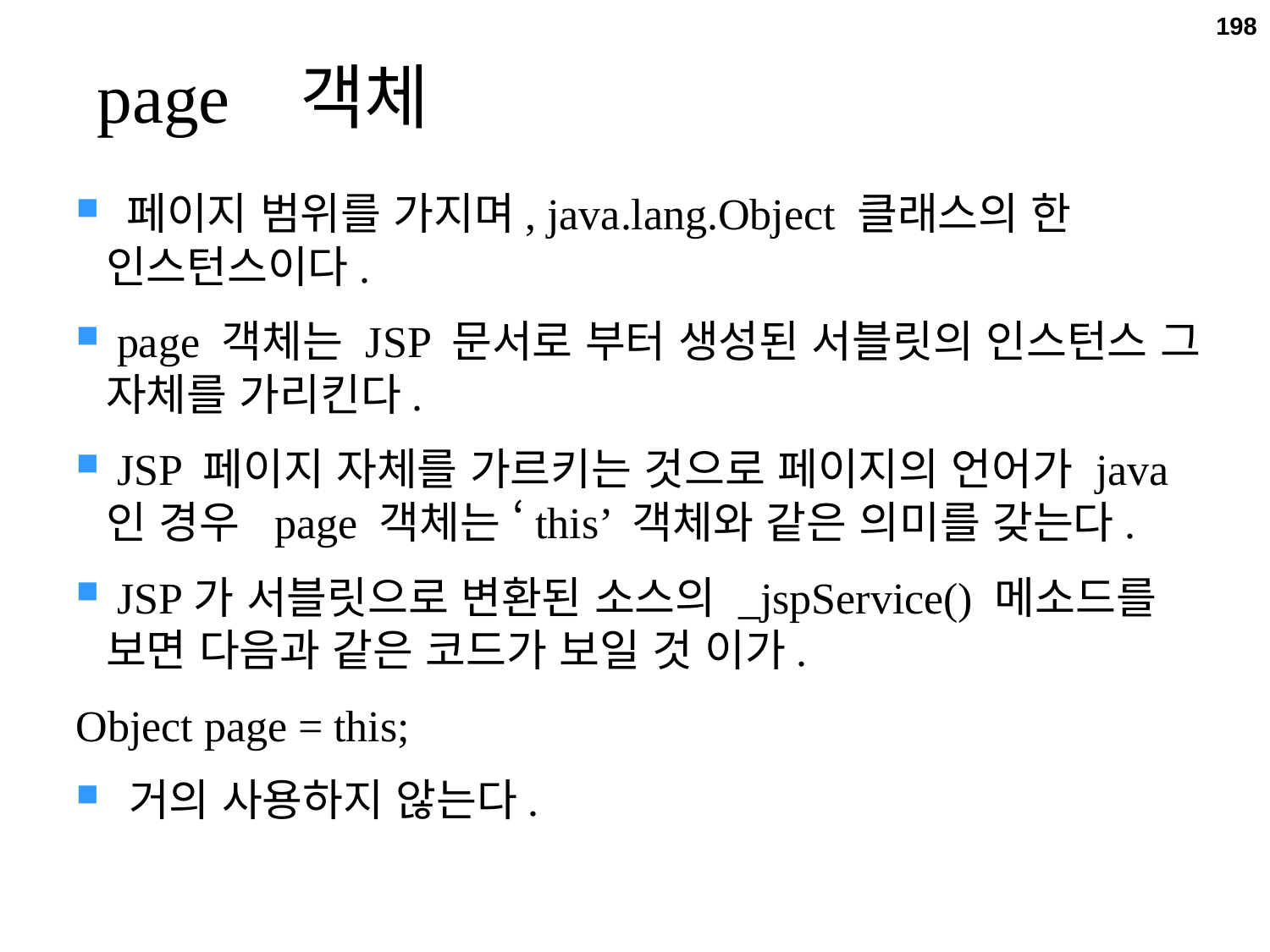

198
page   객체
 페이지 범위를 가지며, java.lang.Object 클래스의 한 인스턴스이다.
 page 객체는 JSP 문서로 부터 생성된 서블릿의 인스턴스 그 자체를 가리킨다.
 JSP 페이지 자체를 가르키는 것으로 페이지의 언어가 java인 경우  page 객체는 ‘this’ 객체와 같은 의미를 갖는다.
 JSP가 서블릿으로 변환된 소스의 _jspService() 메소드를 보면 다음과 같은 코드가 보일 것 이가.
Object page = this;
 거의 사용하지 않는다.